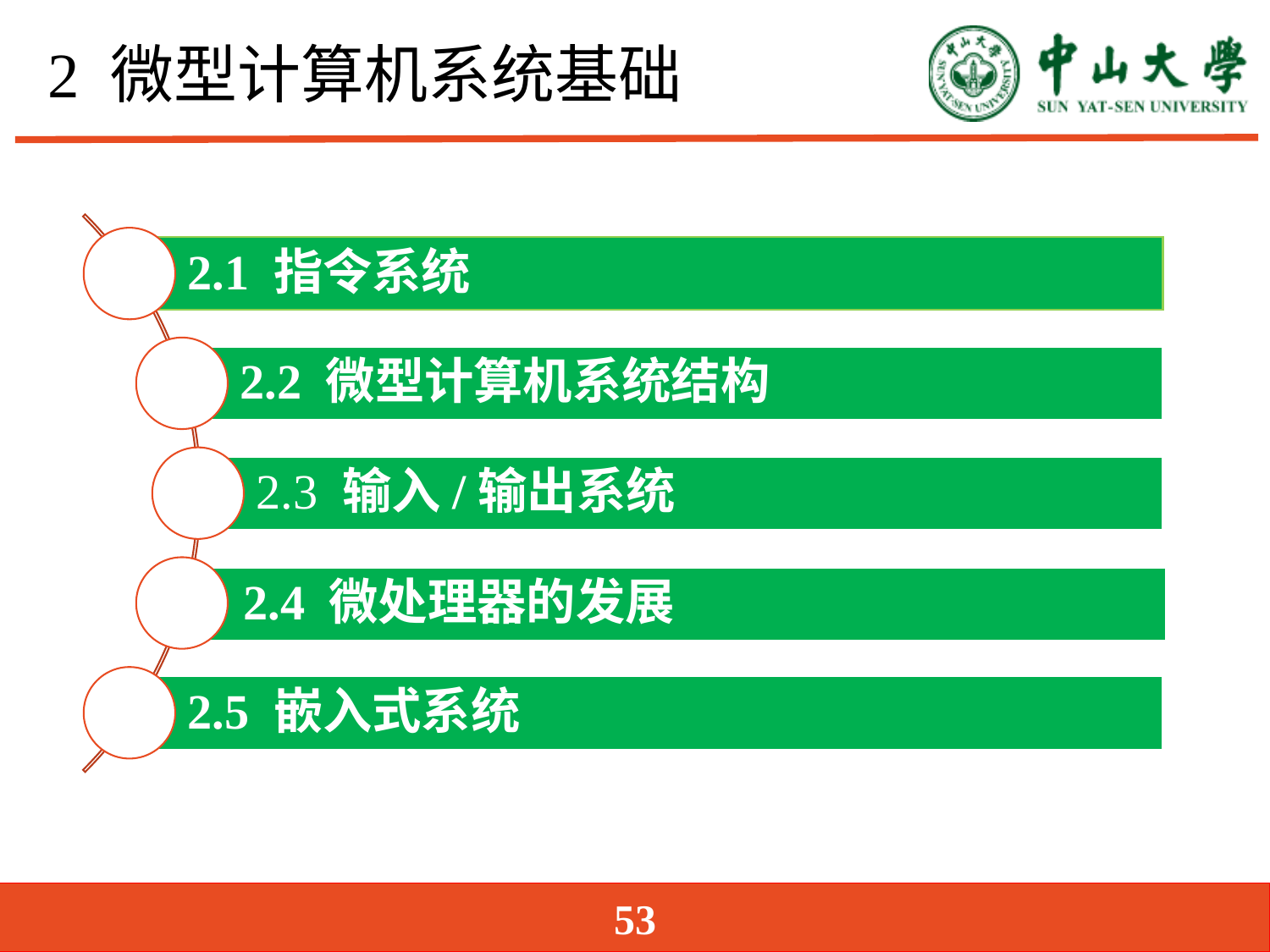

# 2 微型计算机系统基础
2.1 指令系统
2.2 微型计算机系统结构
2.3 输入/输出系统
2.4 微处理器的发展
2.5 嵌入式系统
53